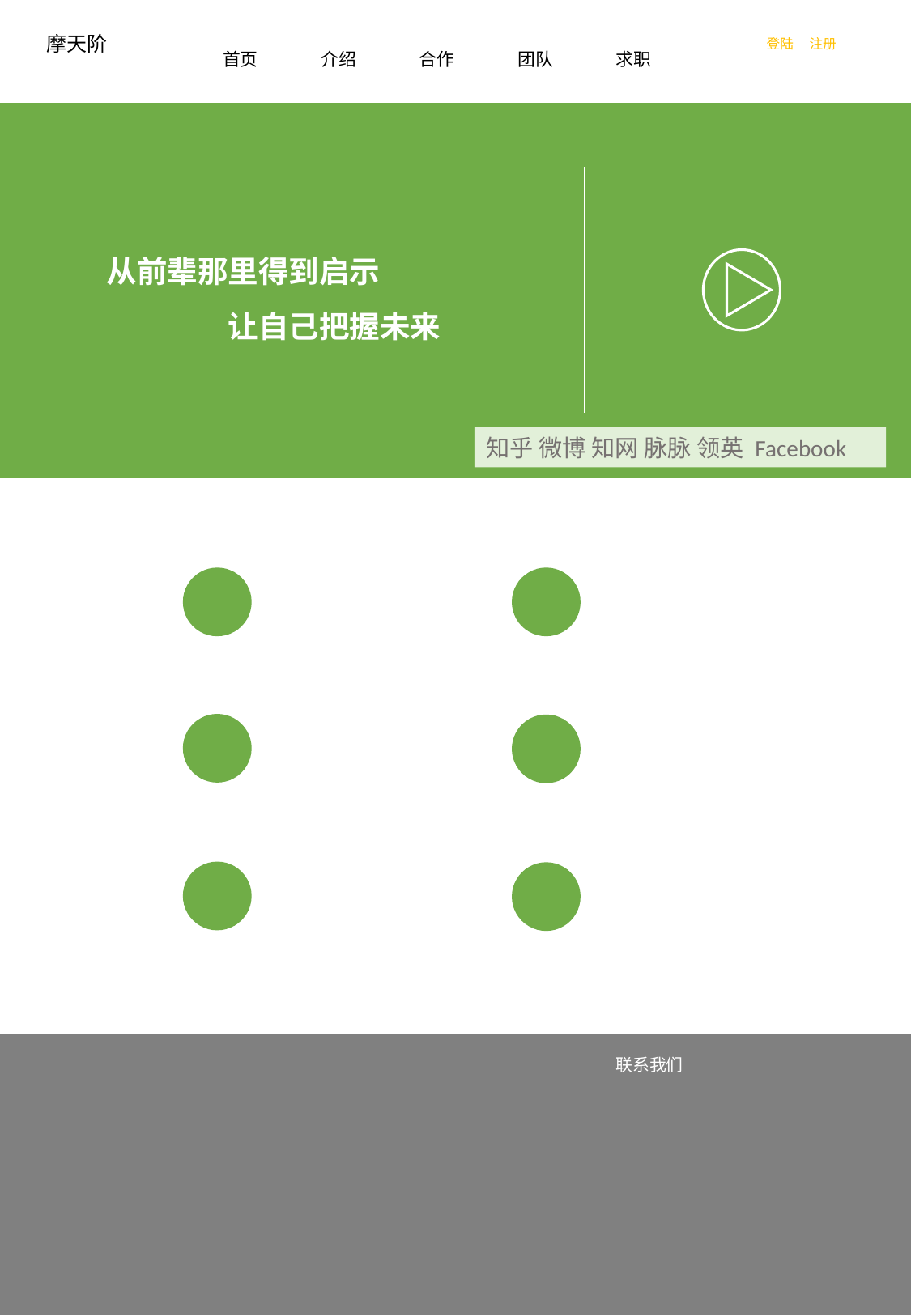

摩天阶
登陆
注册
首页
介绍
合作
团队
求职

从前辈那里得到启示
让自己把握未来

知乎 微博 知网 脉脉 领英 Facebook

联系我们